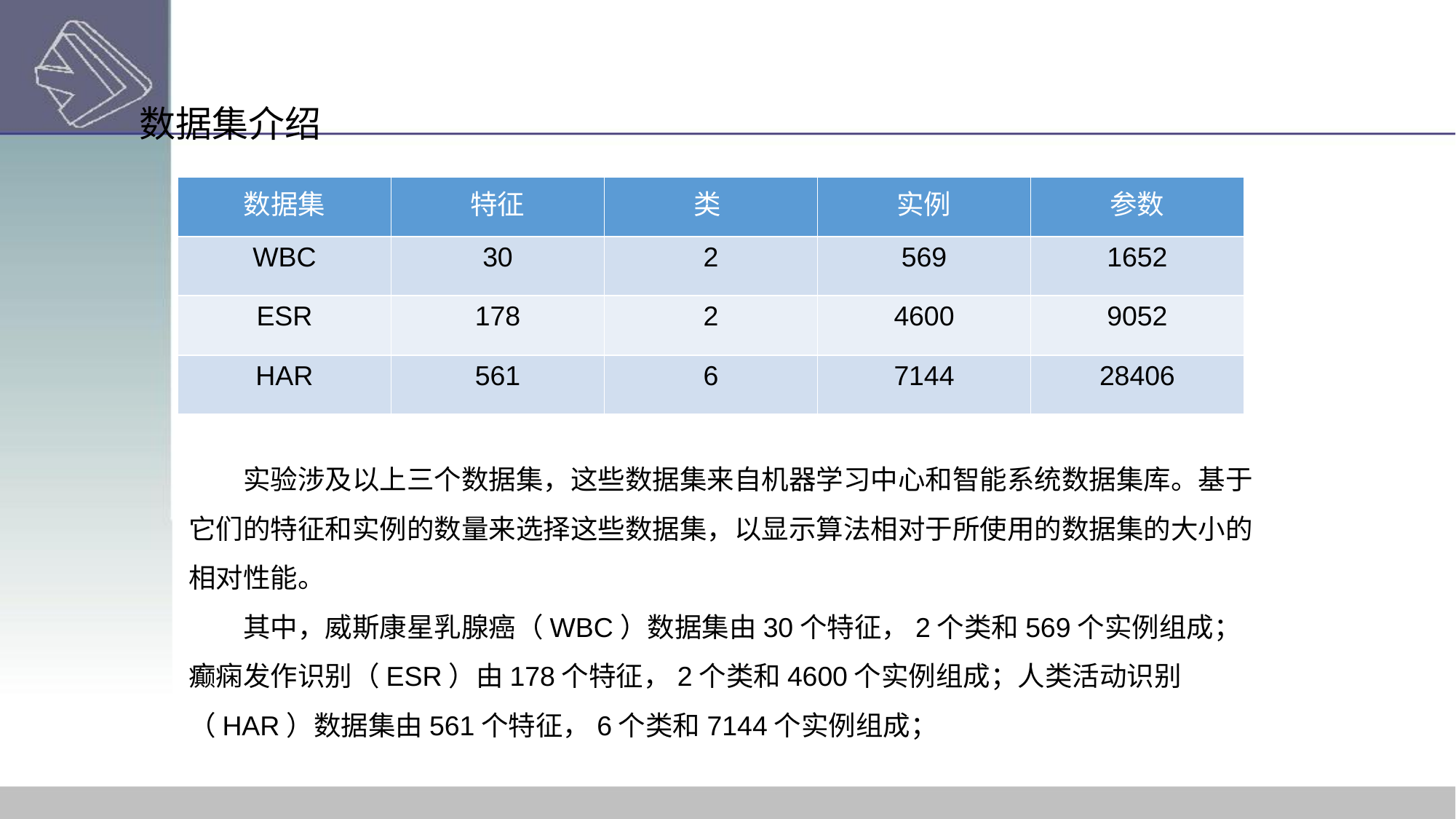

数据集介绍
| 数据集 | 特征 | 类 | 实例 | 参数 |
| --- | --- | --- | --- | --- |
| WBC | 30 | 2 | 569 | 1652 |
| ESR | 178 | 2 | 4600 | 9052 |
| HAR | 561 | 6 | 7144 | 28406 |
实验涉及以上三个数据集，这些数据集来自机器学习中心和智能系统数据集库。基于它们的特征和实例的数量来选择这些数据集，以显示算法相对于所使用的数据集的大小的相对性能。
其中，威斯康星乳腺癌（WBC）数据集由30个特征，2个类和569个实例组成；癫痫发作识别（ESR）由178个特征，2个类和4600个实例组成；人类活动识别（HAR）数据集由561个特征，6个类和7144个实例组成；